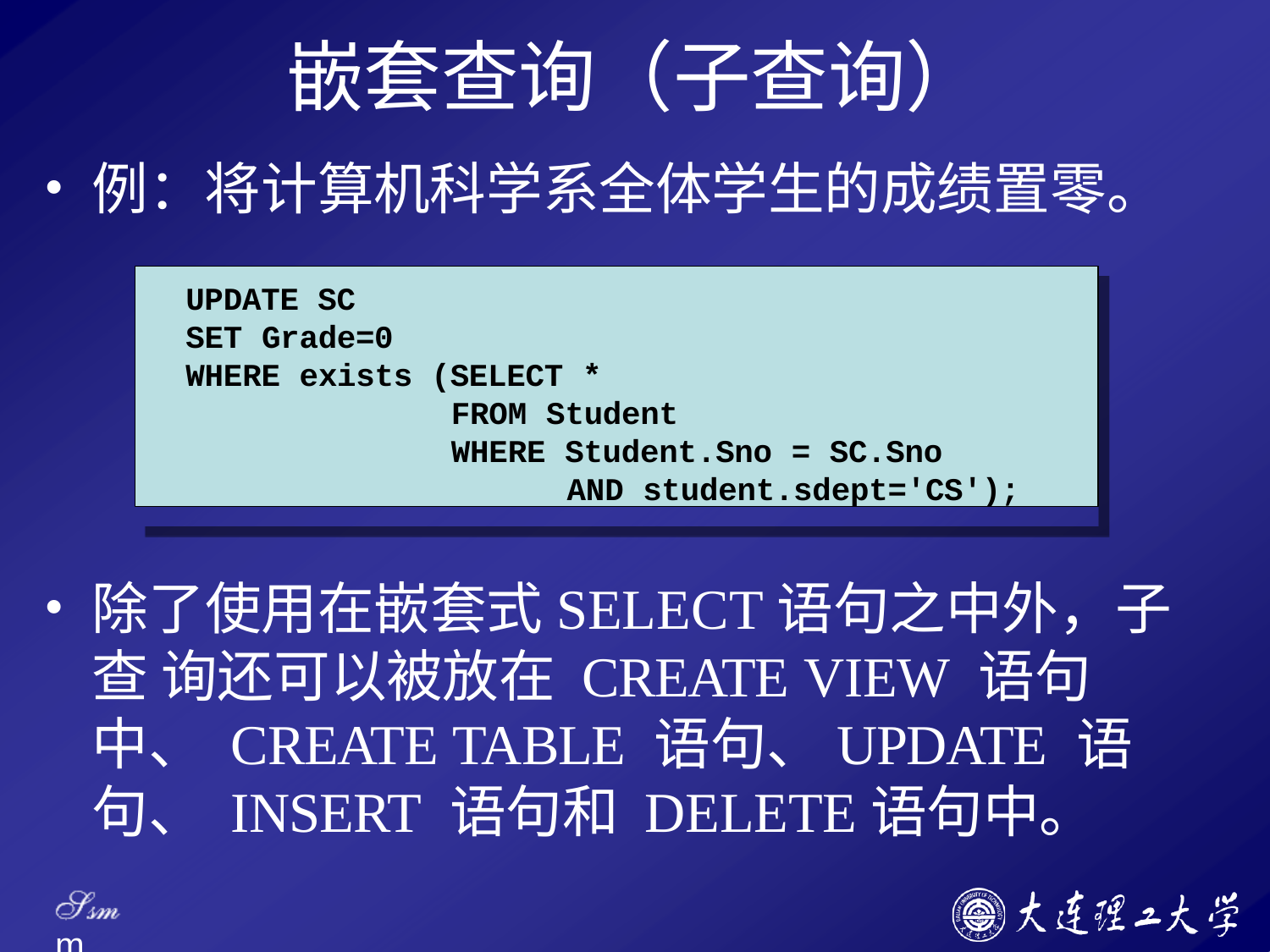

# 嵌套查询（子查询）
例：将计算机科学系全体学生的成绩置零。
UPDATE SC
SET Grade=0
WHERE exists (SELECT *
FROM Student
WHERE Student.Sno = SC.Sno
AND student.sdept='CS');

除了使用在嵌套式SELECT语句之中外，子查 询还可以被放在 CREATE VIEW 语句中、 CREATE TABLE 语句、UPDATE 语句、 INSERT 语句和 DELETE语句中。

Ssm